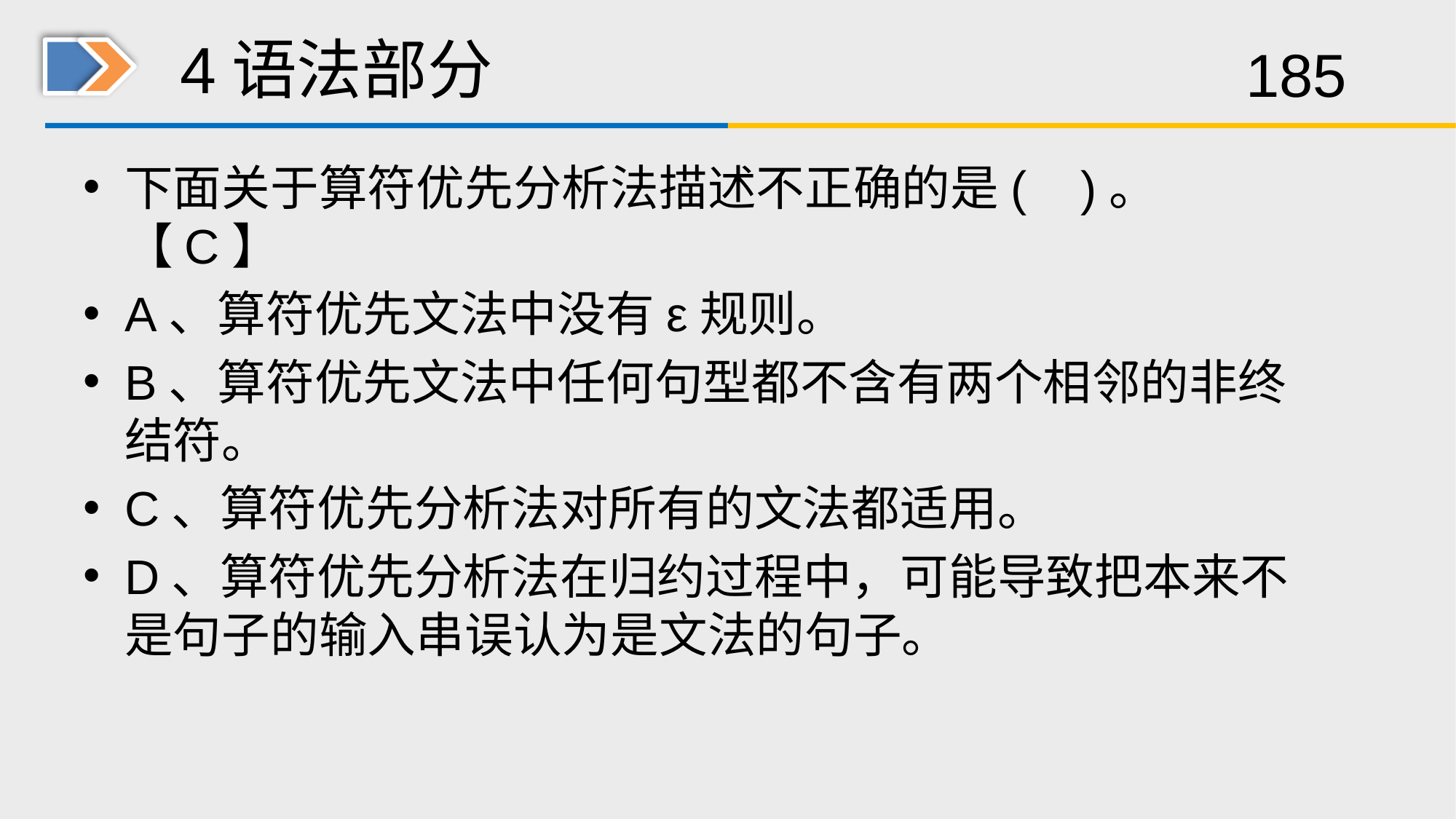

# 4语法部分
185
下面关于算符优先分析法描述不正确的是(    )。【C】
A、算符优先文法中没有ε规则。
B、算符优先文法中任何句型都不含有两个相邻的非终结符。
C、算符优先分析法对所有的文法都适用。
D、算符优先分析法在归约过程中，可能导致把本来不是句子的输入串误认为是文法的句子。